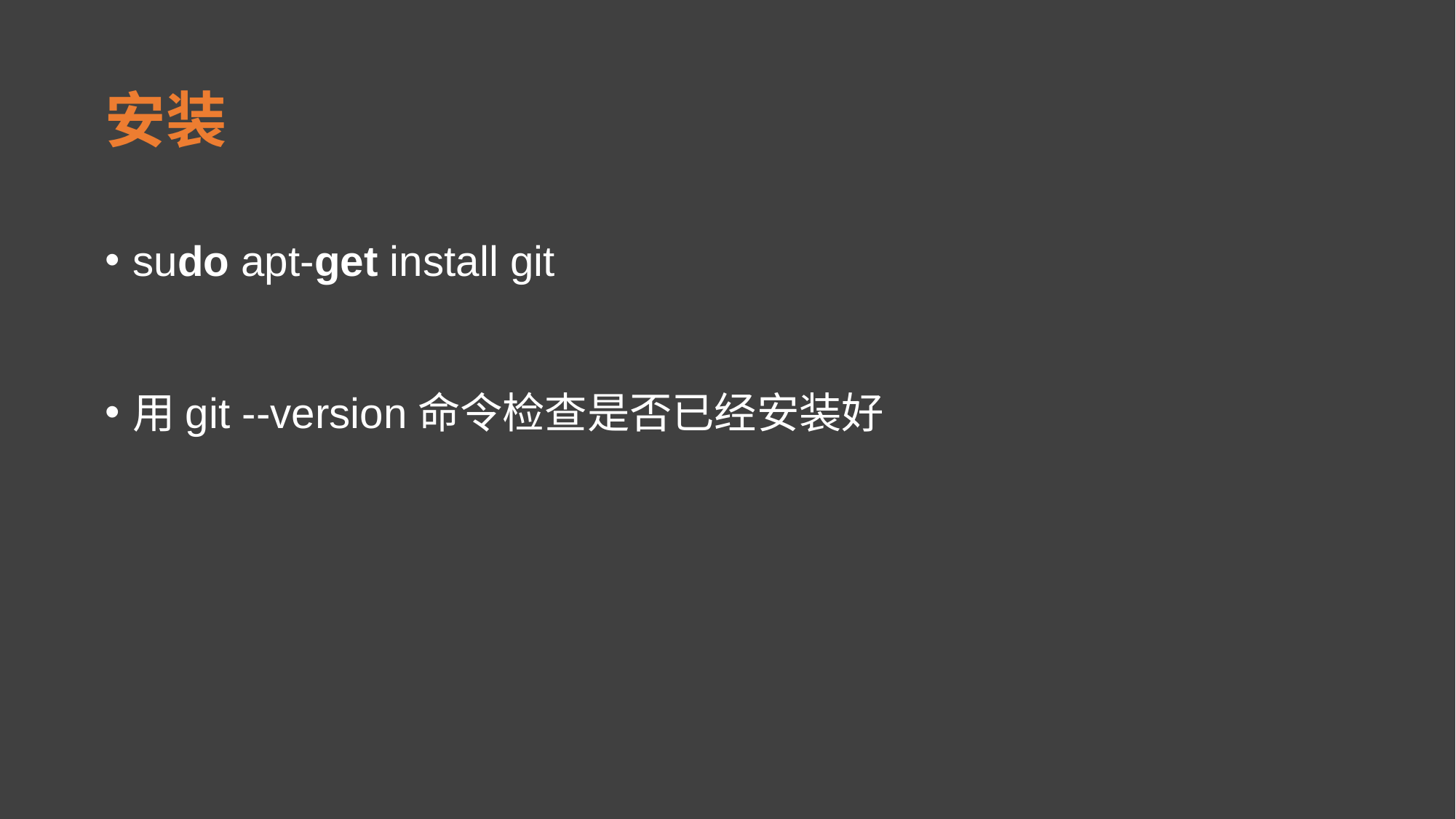

# 安装
sudo apt-get install git

用git --version命令检查是否已经安装好